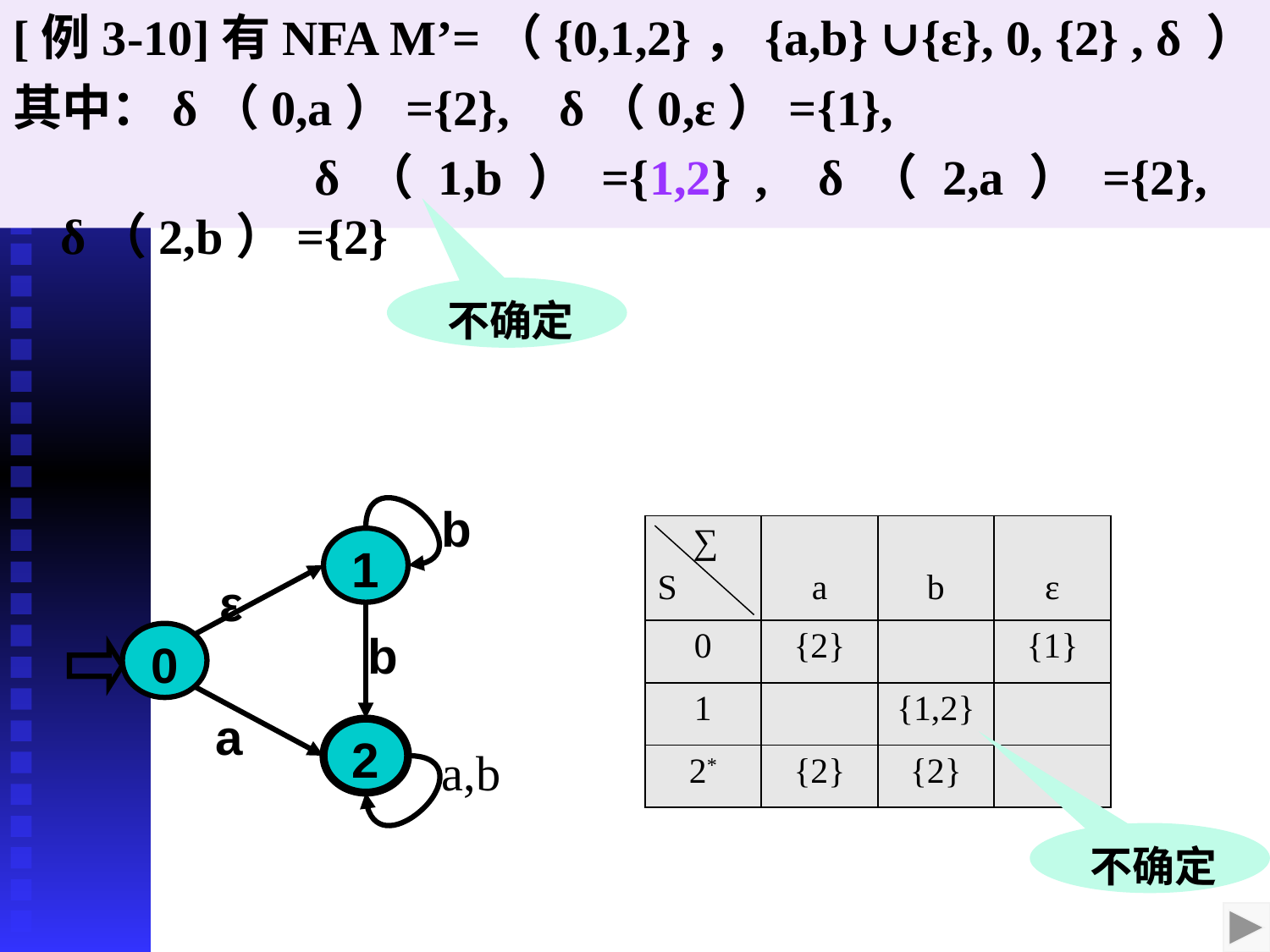

[例3-10]有NFA M’=（{0,1,2}，{a,b} ∪{ε}, 0, {2} , δ ）
其中：δ（0,a）={2},    δ（0,ε）={1},
            δ（1,b）={1,2} ,  δ（2,a）={2},   δ（2,b）={2}
不确定
b
1
ε
b
0

a
2
a,b
| ∑ S | a | b | ε |
| --- | --- | --- | --- |
| 0 | {2} |  | {1} |
| 1 |  | {1,2} |  |
| 2\* | {2} | {2} |  |
不确定